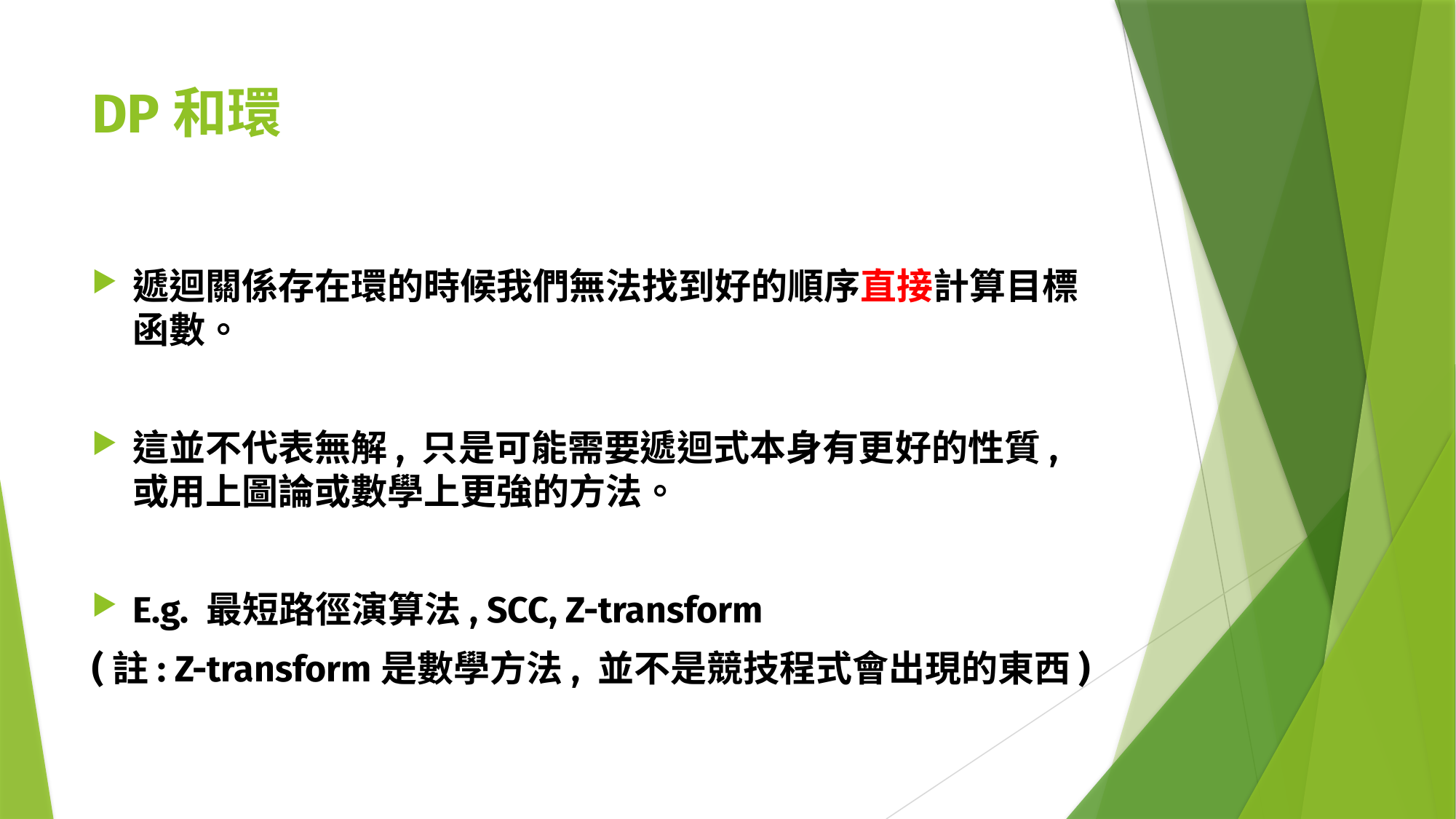

# DP和環
遞迴關係存在環的時候我們無法找到好的順序直接計算目標函數。

這並不代表無解, 只是可能需要遞迴式本身有更好的性質, 或用上圖論或數學上更強的方法。

E.g. 最短路徑演算法, SCC, Z-transform
(註: Z-transform是數學方法, 並不是競技程式會出現的東西)